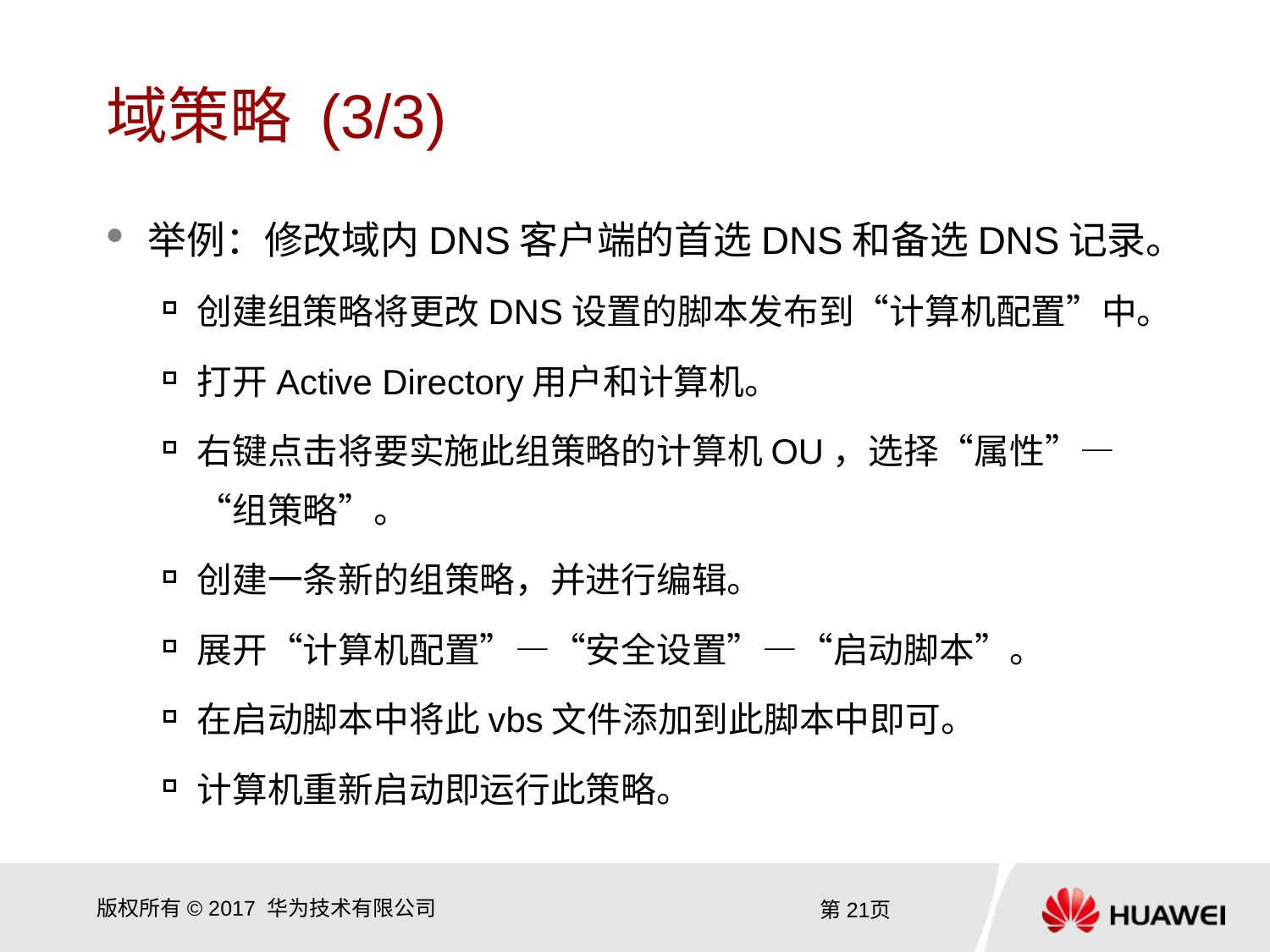

# 域策略 (3/3)
举例：修改域内DNS客户端的首选DNS和备选DNS记录。
创建组策略将更改DNS设置的脚本发布到“计算机配置”中。
打开Active Directory用户和计算机。
右键点击将要实施此组策略的计算机OU，选择“属性”—“组策略”。
创建一条新的组策略，并进行编辑。
展开“计算机配置”—“安全设置”—“启动脚本”。
在启动脚本中将此vbs文件添加到此脚本中即可。
计算机重新启动即运行此策略。